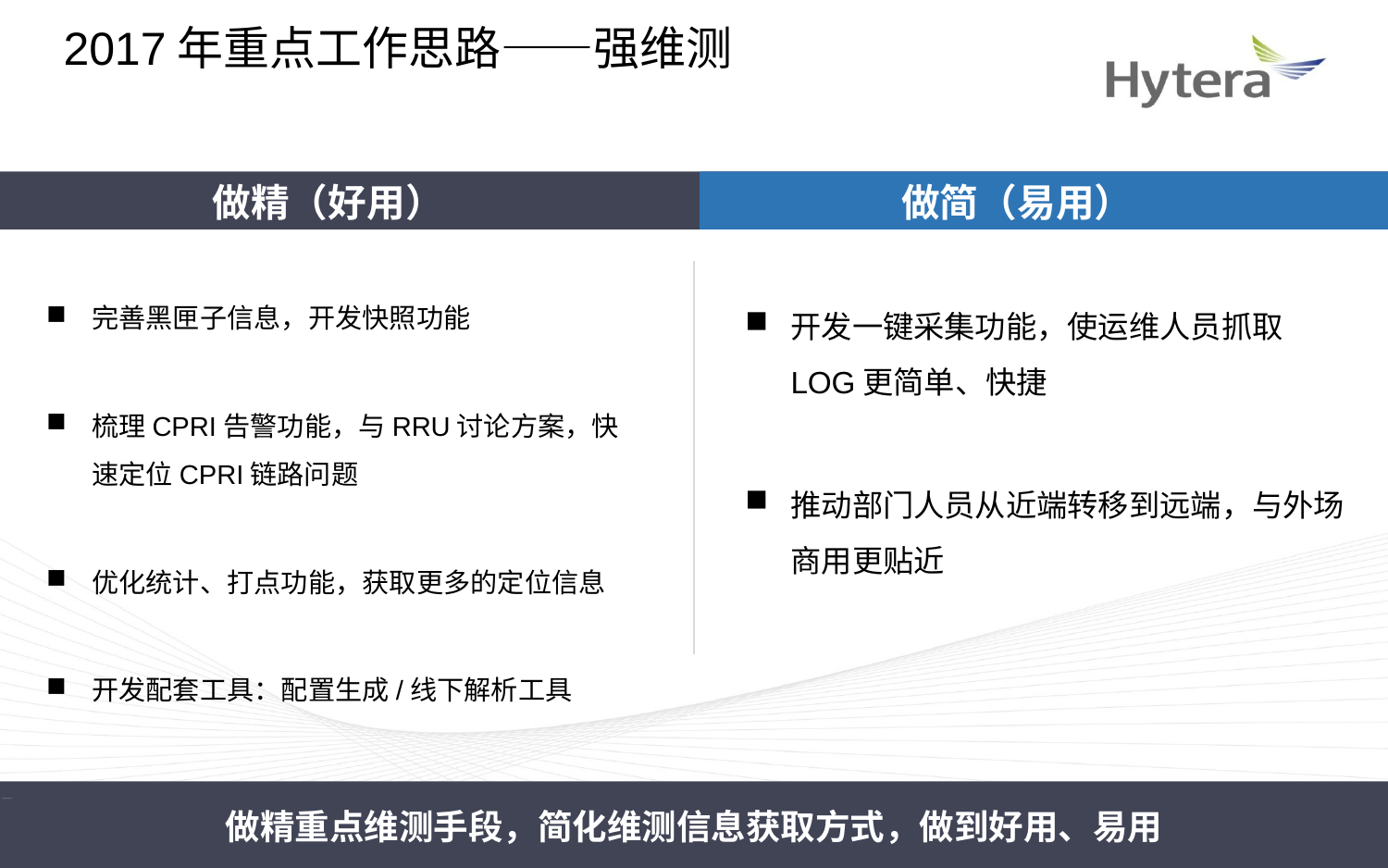

2017年重点工作思路——强维测

 做简（易用）
做精（好用）

完善黑匣子信息，开发快照功能

梳理CPRI告警功能，与RRU讨论方案，快速定位CPRI链路问题

优化统计、打点功能，获取更多的定位信息

开发配套工具：配置生成/线下解析工具

开发一键采集功能，使运维人员抓取LOG更简单、快捷

推动部门人员从近端转移到远端，与外场商用更贴近

做精重点维测手段，简化维测信息获取方式，做到好用、易用